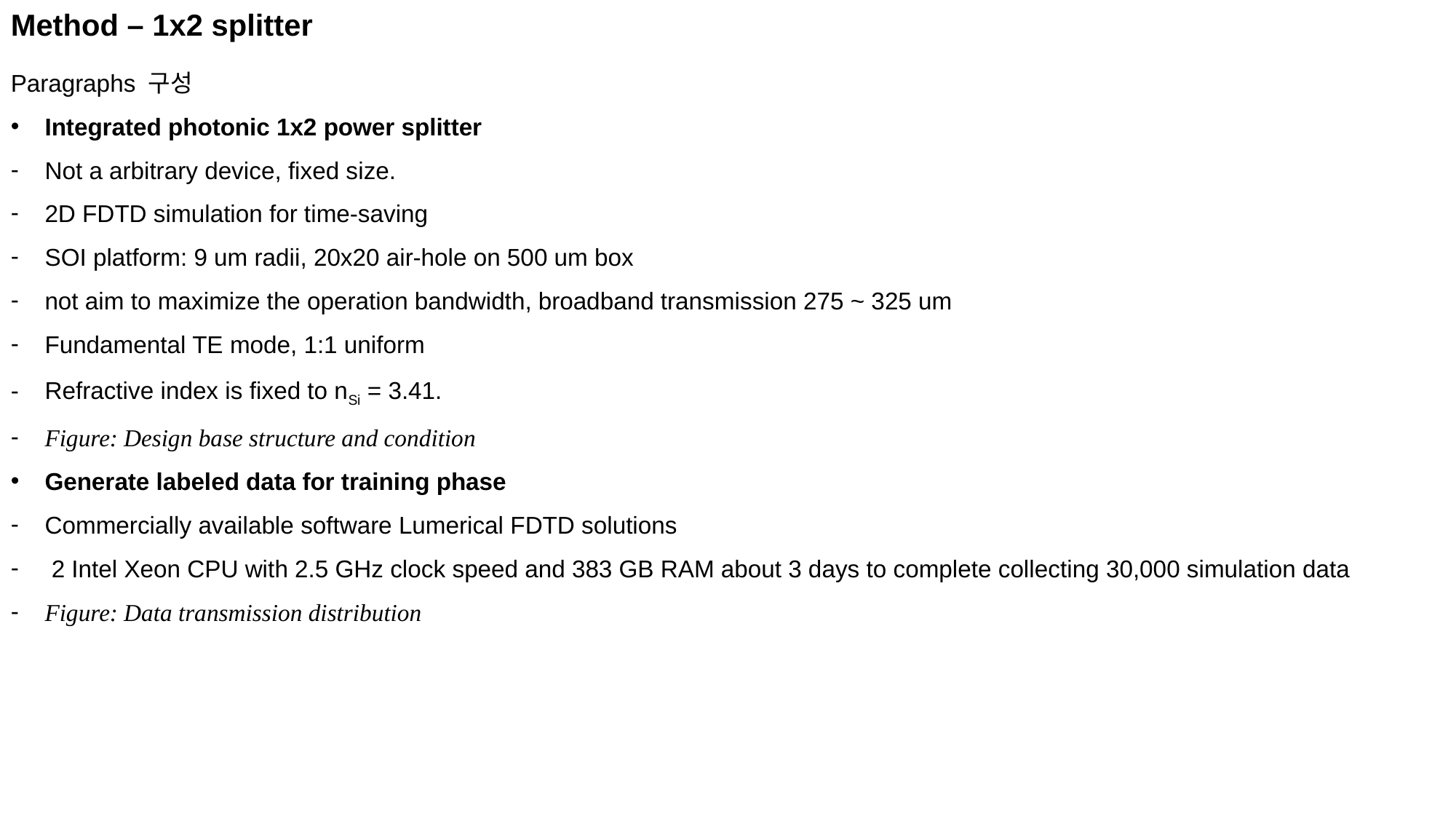

Method – 1x2 splitter
Paragraphs 구성
Integrated photonic 1x2 power splitter
Not a arbitrary device, fixed size.
2D FDTD simulation for time-saving
SOI platform: 9 um radii, 20x20 air-hole on 500 um box
not aim to maximize the operation bandwidth, broadband transmission 275 ~ 325 um
Fundamental TE mode, 1:1 uniform
Refractive index is fixed to nSi = 3.41.
Figure: Design base structure and condition
Generate labeled data for training phase
Commercially available software Lumerical FDTD solutions
 2 Intel Xeon CPU with 2.5 GHz clock speed and 383 GB RAM about 3 days to complete collecting 30,000 simulation data
Figure: Data transmission distribution